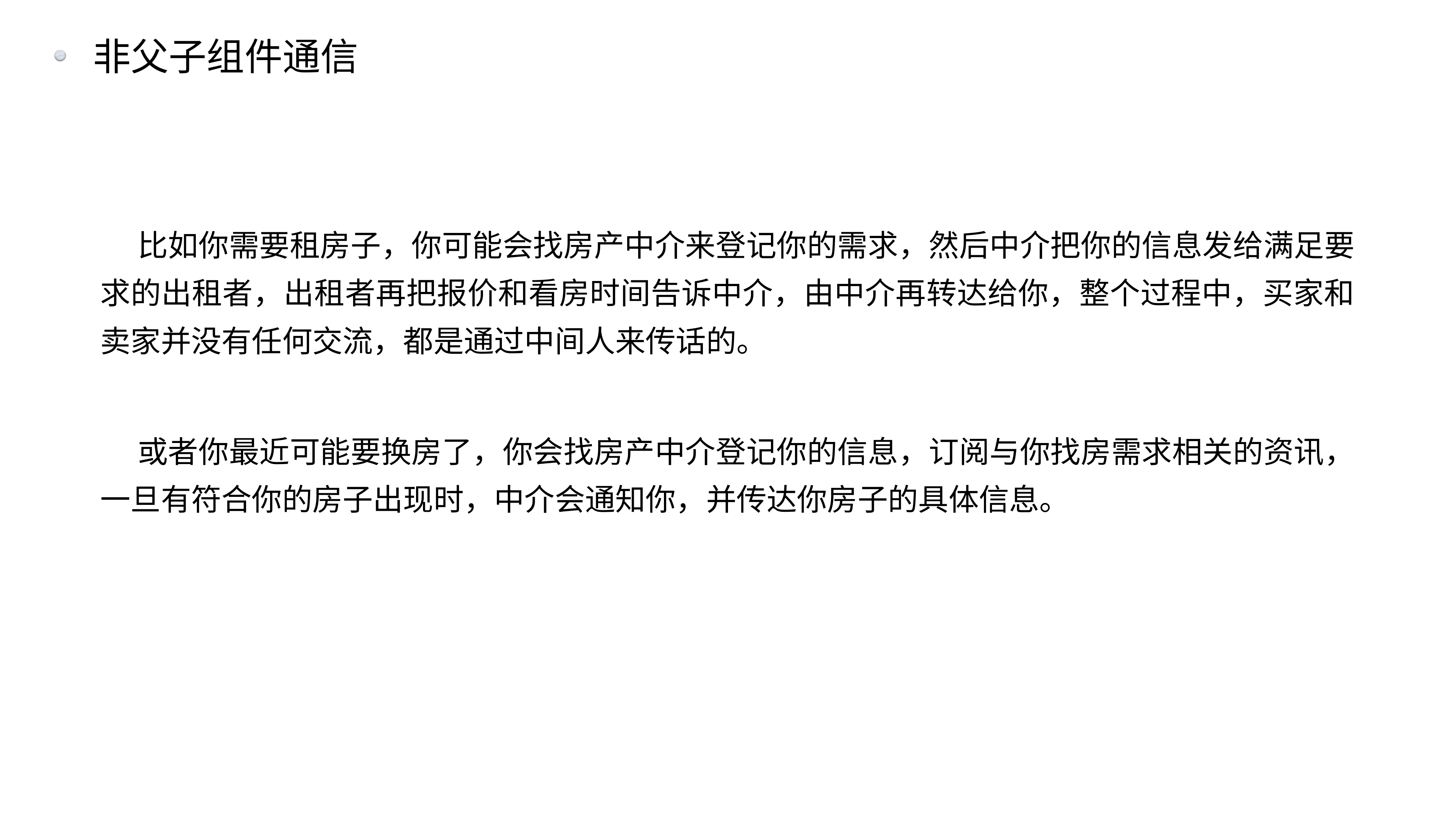

非父子组件通信
  比如你需要租房子，你可能会找房产中介来登记你的需求，然后中介把你的信息发给满足要求的出租者，出租者再把报价和看房时间告诉中介，由中介再转达给你，整个过程中，买家和卖家并没有任何交流，都是通过中间人来传话的。

  或者你最近可能要换房了，你会找房产中介登记你的信息，订阅与你找房需求相关的资讯，一旦有符合你的房子出现时，中介会通知你，并传达你房子的具体信息。